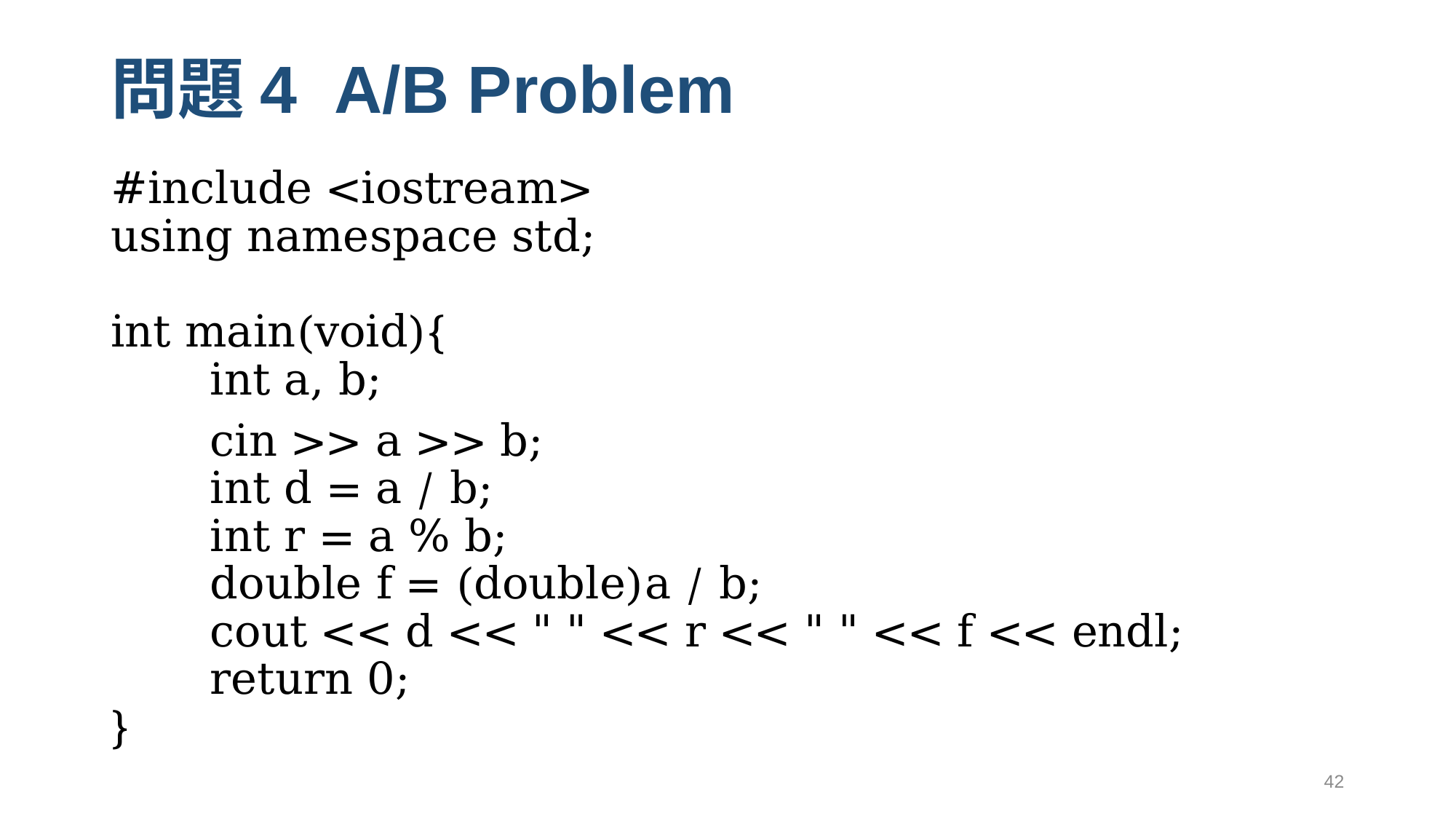

# 問題4  A/B Problem
#include <iostream>
using namespace std;
int main(void){
	int a, b;
	cin >> a >> b;
	int d = a / b;
	int r = a % b;
	double f = (double)a / b;
	cout << d << " " << r << " " << f << endl;
	return 0;
}
42